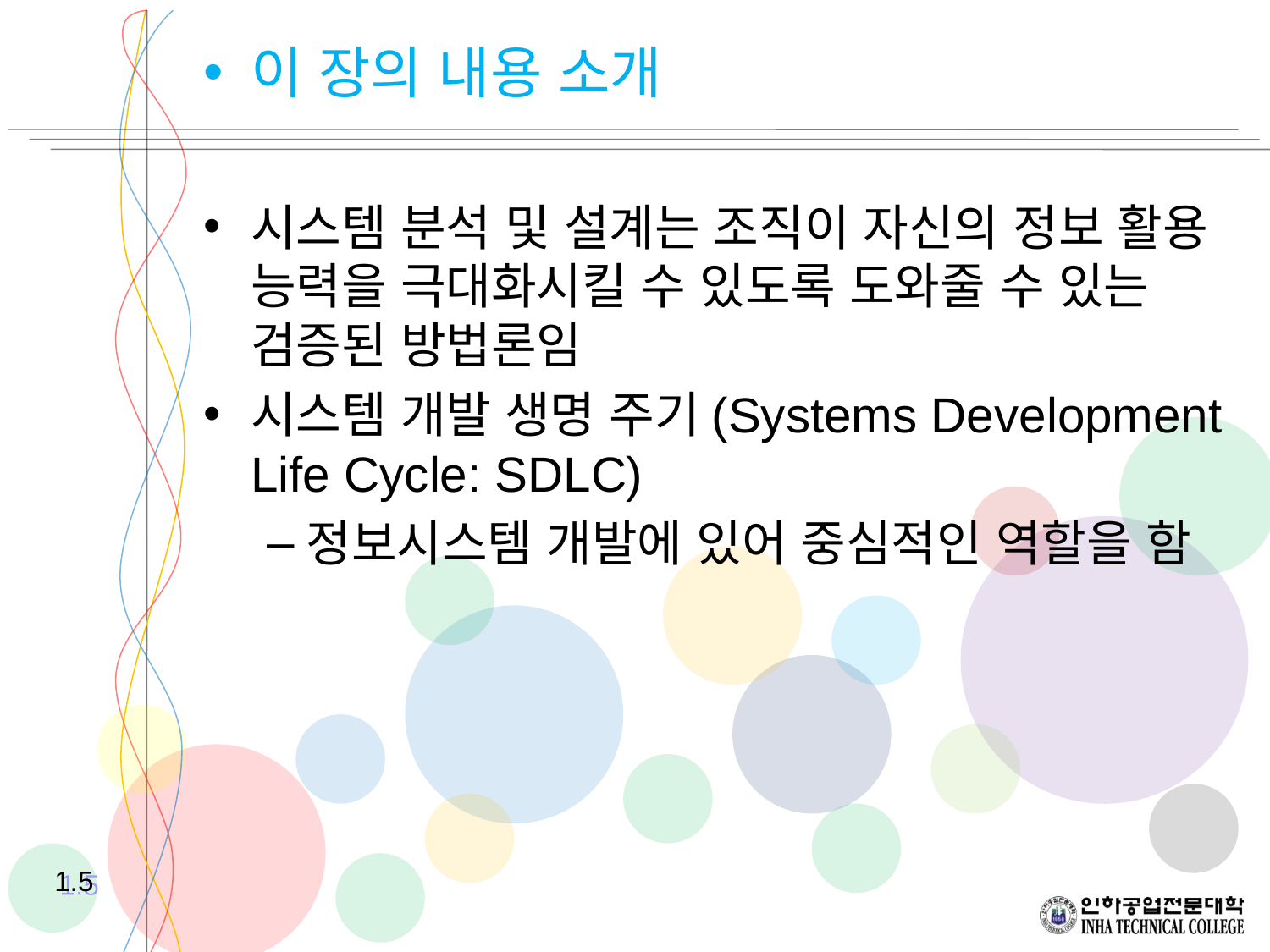

시스템 분석 및 설계는 조직이 자신의 정보 활용 능력을 극대화시킬 수 있도록 도와줄 수 있는 검증된 방법론임
시스템 개발 생명 주기(Systems Development Life Cycle: SDLC)
정보시스템 개발에 있어 중심적인 역할을 함
이 장의 내용 소개
1.5